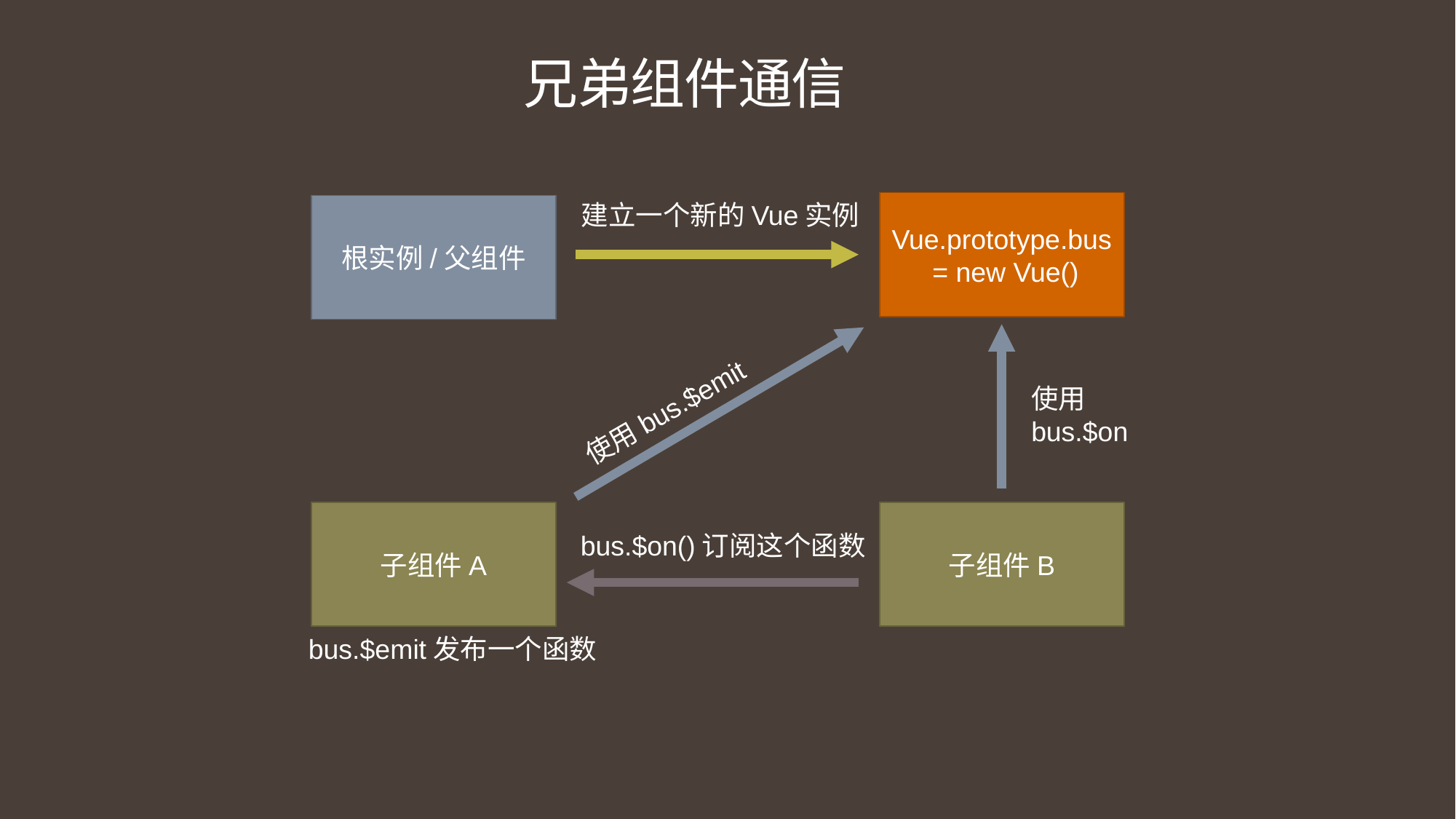

兄弟组件通信
建立一个新的Vue实例
Vue.prototype.bus
 = new Vue()
根实例/父组件
使用
bus.$on
使用bus.$emit
子组件A
子组件B
bus.$on()订阅这个函数
bus.$emit发布一个函数